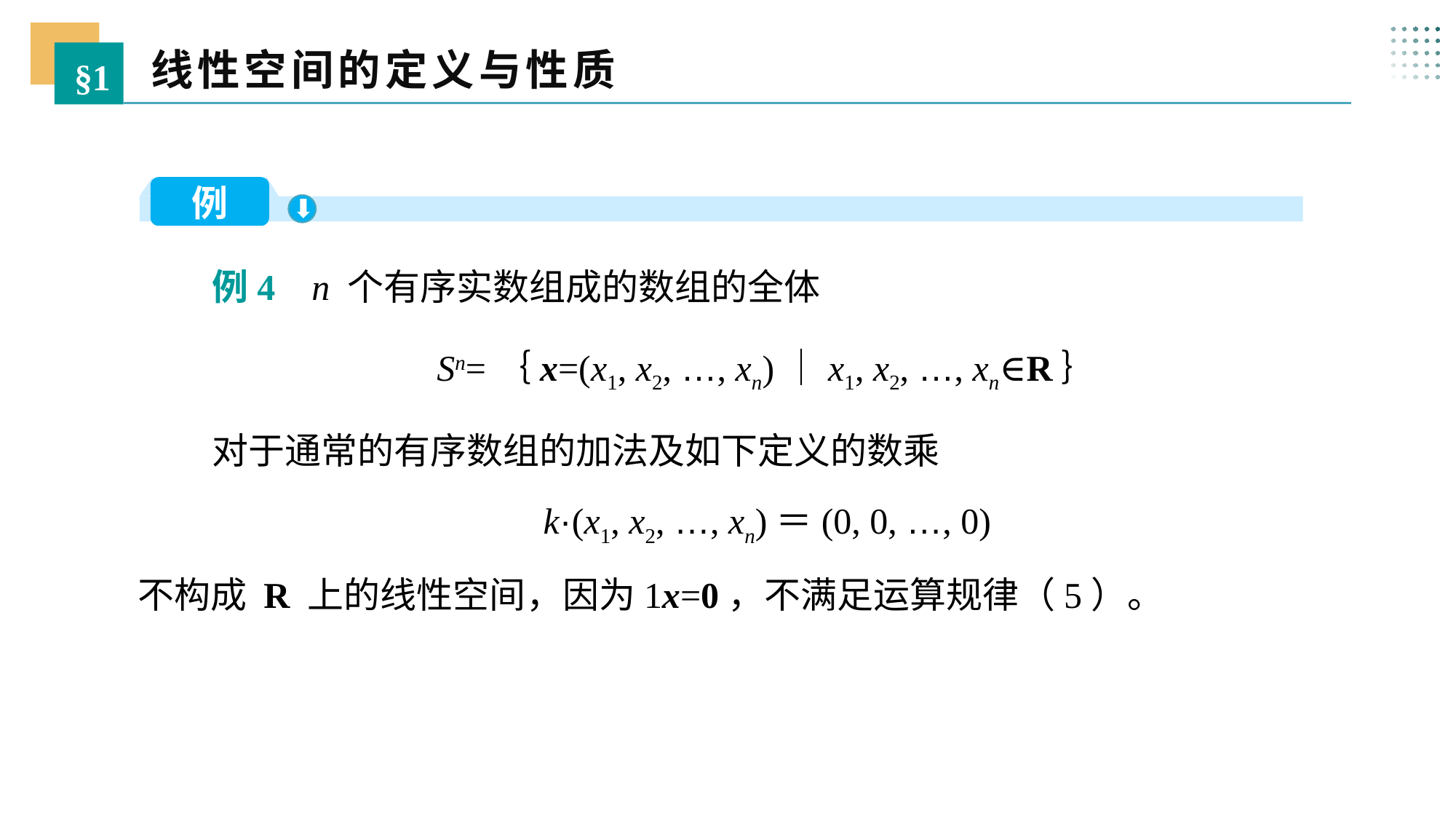

线性空间的定义与性质
§1

例

        例4    n 个有序实数组成的数组的全体
Sn=｛x=(x1, x2, …, xn)｜x1, x2, …, xn∈R｝
        对于通常的有序数组的加法及如下定义的数乘
k·(x1, x2, …, xn)＝(0, 0, …, 0)
不构成 R 上的线性空间，因为1x=0，不满足运算规律（5）。